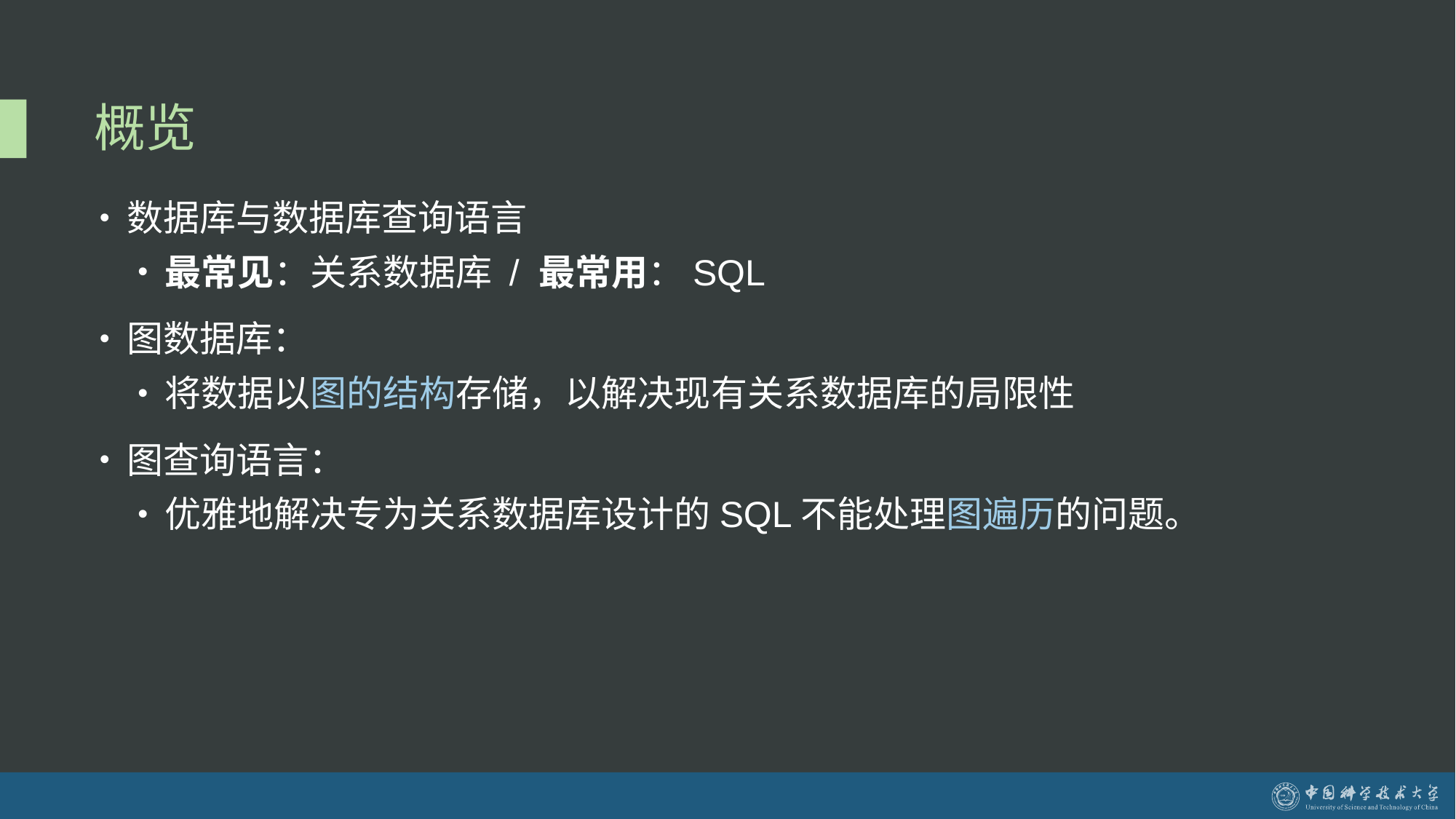

概览
数据库与数据库查询语言
最常见：关系数据库 / 最常用：SQL
图数据库：
将数据以图的结构存储，以解决现有关系数据库的局限性
图查询语言：
优雅地解决专为关系数据库设计的SQL不能处理图遍历的问题。